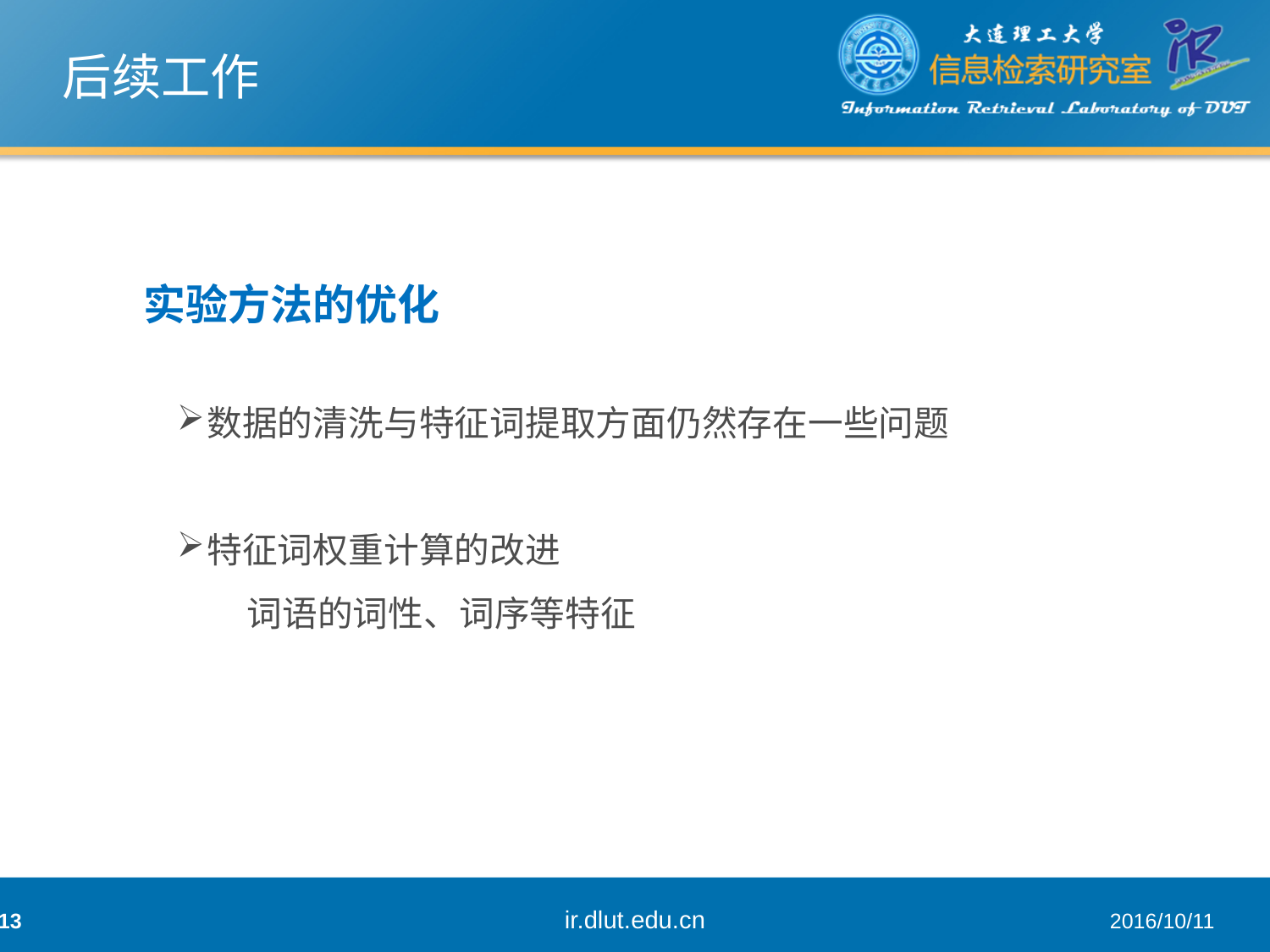

# 后续工作

实验方法的优化

数据的清洗与特征词提取方面仍然存在一些问题

特征词权重计算的改进
    词语的词性、词序等特征